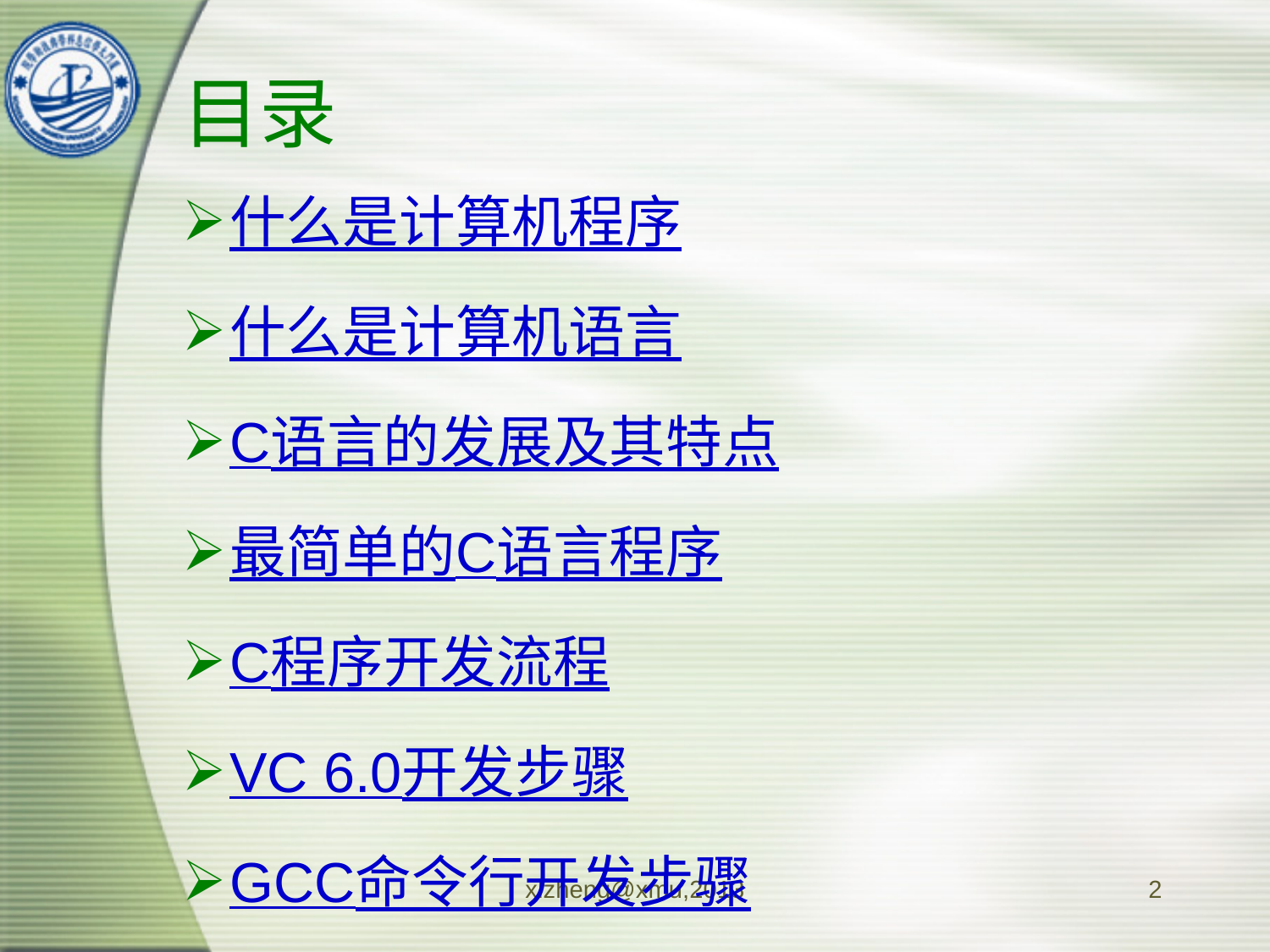

# 目录
什么是计算机程序
什么是计算机语言
C语言的发展及其特点
最简单的C语言程序
C程序开发流程
VC 6.0开发步骤
GCC命令行开发步骤
xlzheng@xmu,2013
2